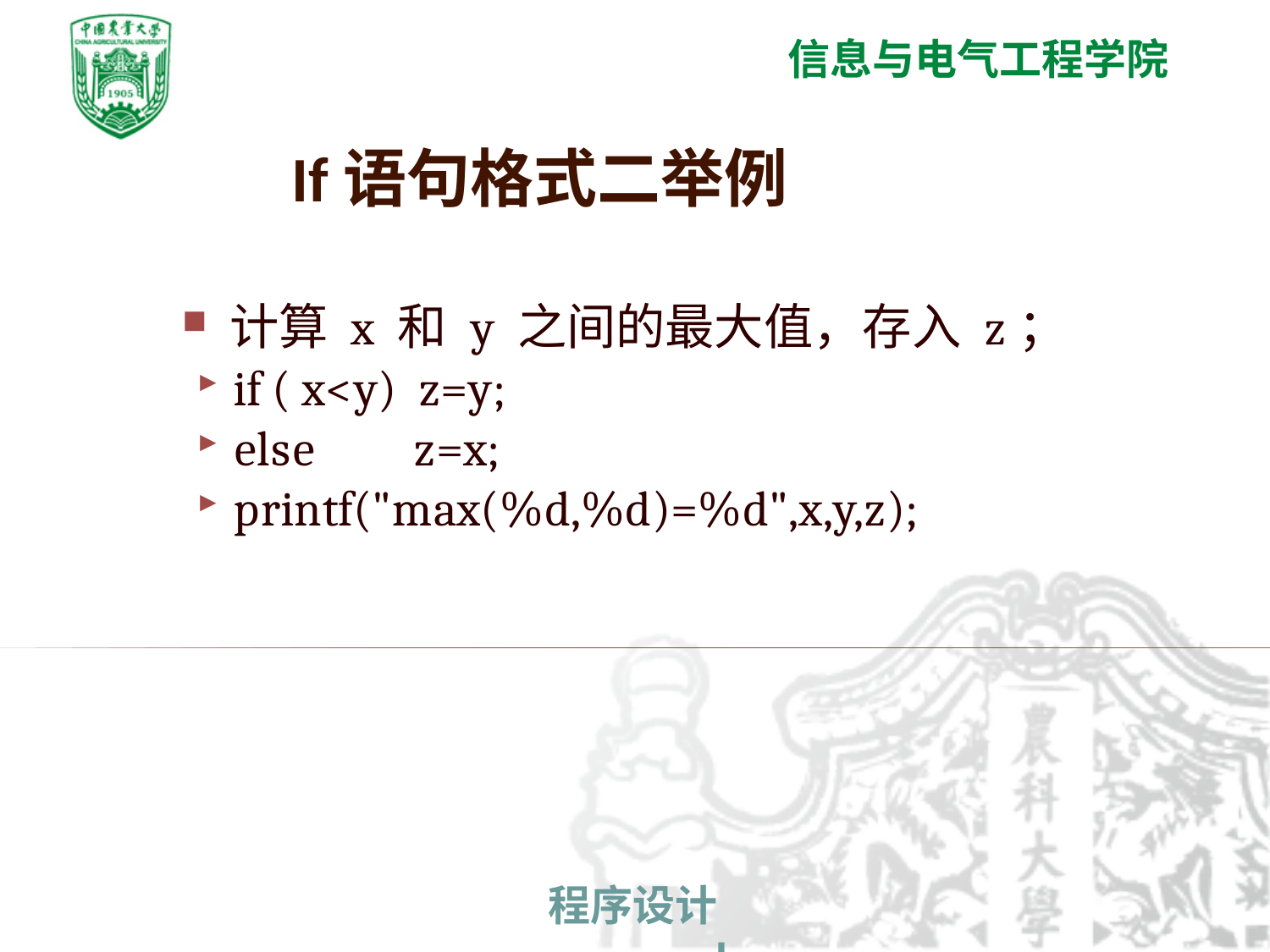

If语句格式二举例
计算 x 和 y 之间的最大值，存入 z；
if ( x<y)  z=y;
else 	     z=x;
printf("max(%d,%d)=%d",x,y,z);